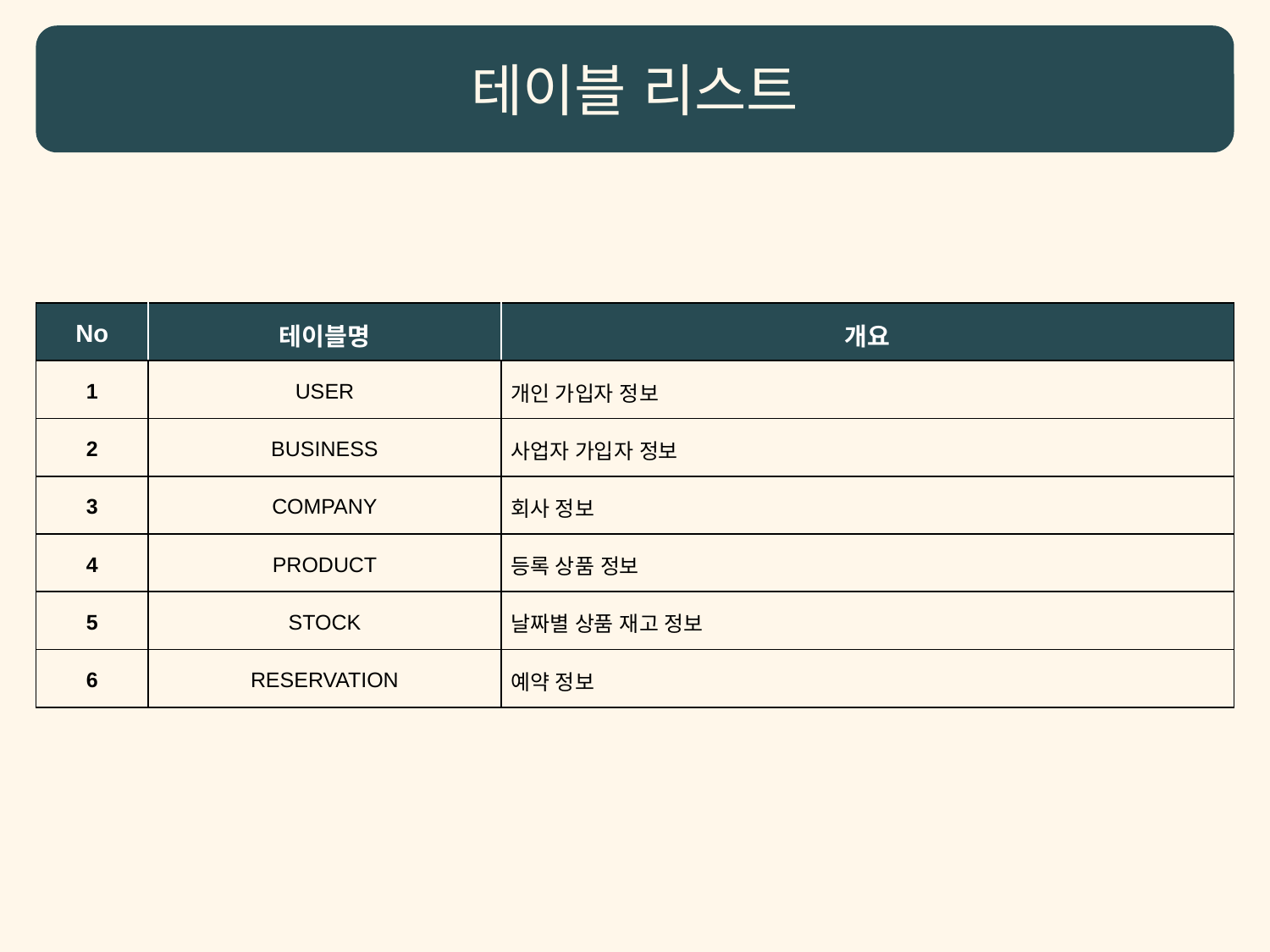

테이블 리스트
| No | 테이블명 | 개요 |
| --- | --- | --- |
| 1 | USER | 개인 가입자 정보 |
| 2 | BUSINESS | 사업자 가입자 정보 |
| 3 | COMPANY | 회사 정보 |
| 4 | PRODUCT | 등록 상품 정보 |
| 5 | STOCK | 날짜별 상품 재고 정보 |
| 6 | RESERVATION | 예약 정보 |